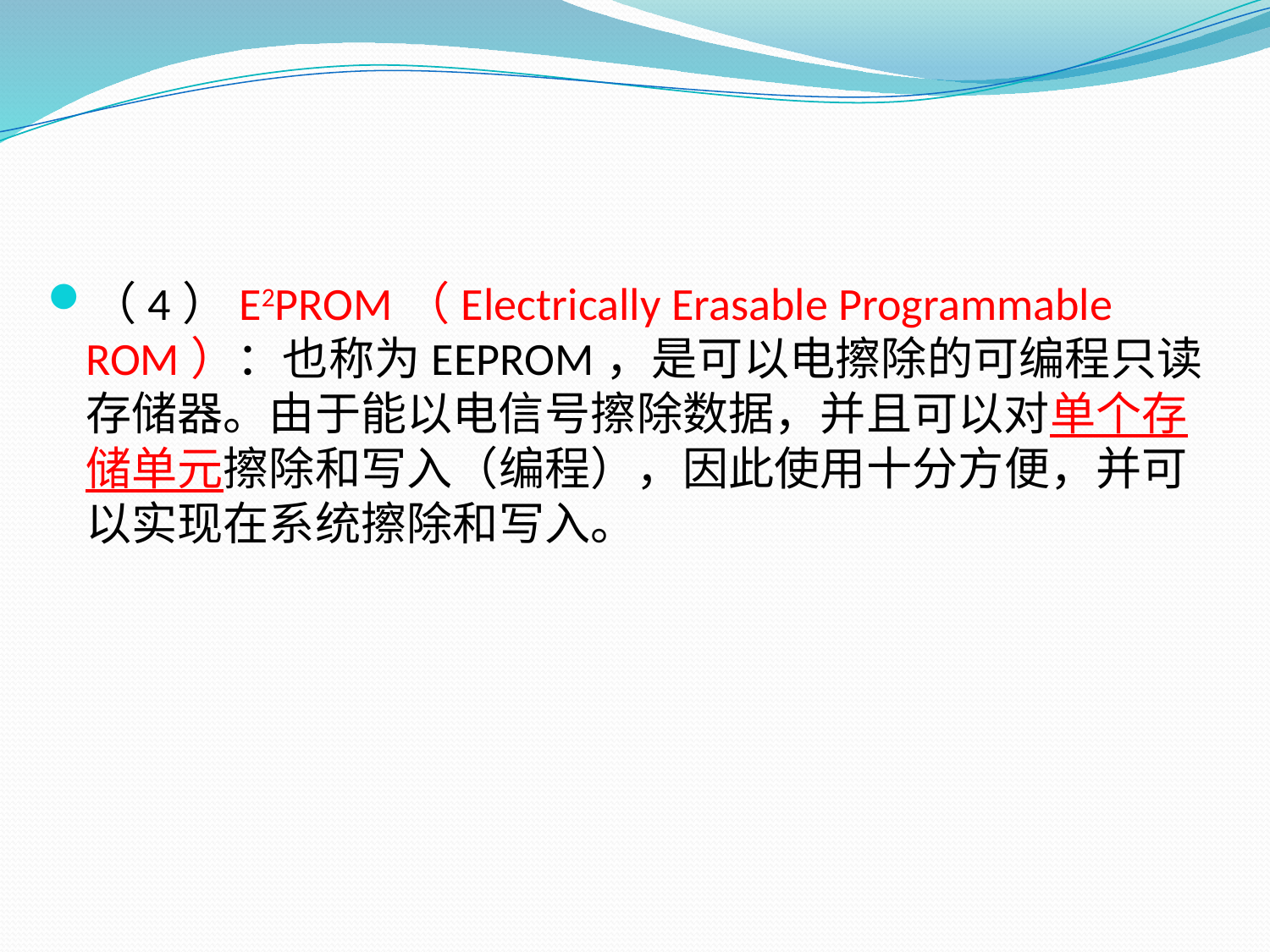

#
（4）E2PROM（Electrically Erasable Programmable ROM）：也称为EEPROM，是可以电擦除的可编程只读存储器。由于能以电信号擦除数据，并且可以对单个存储单元擦除和写入（编程），因此使用十分方便，并可以实现在系统擦除和写入。